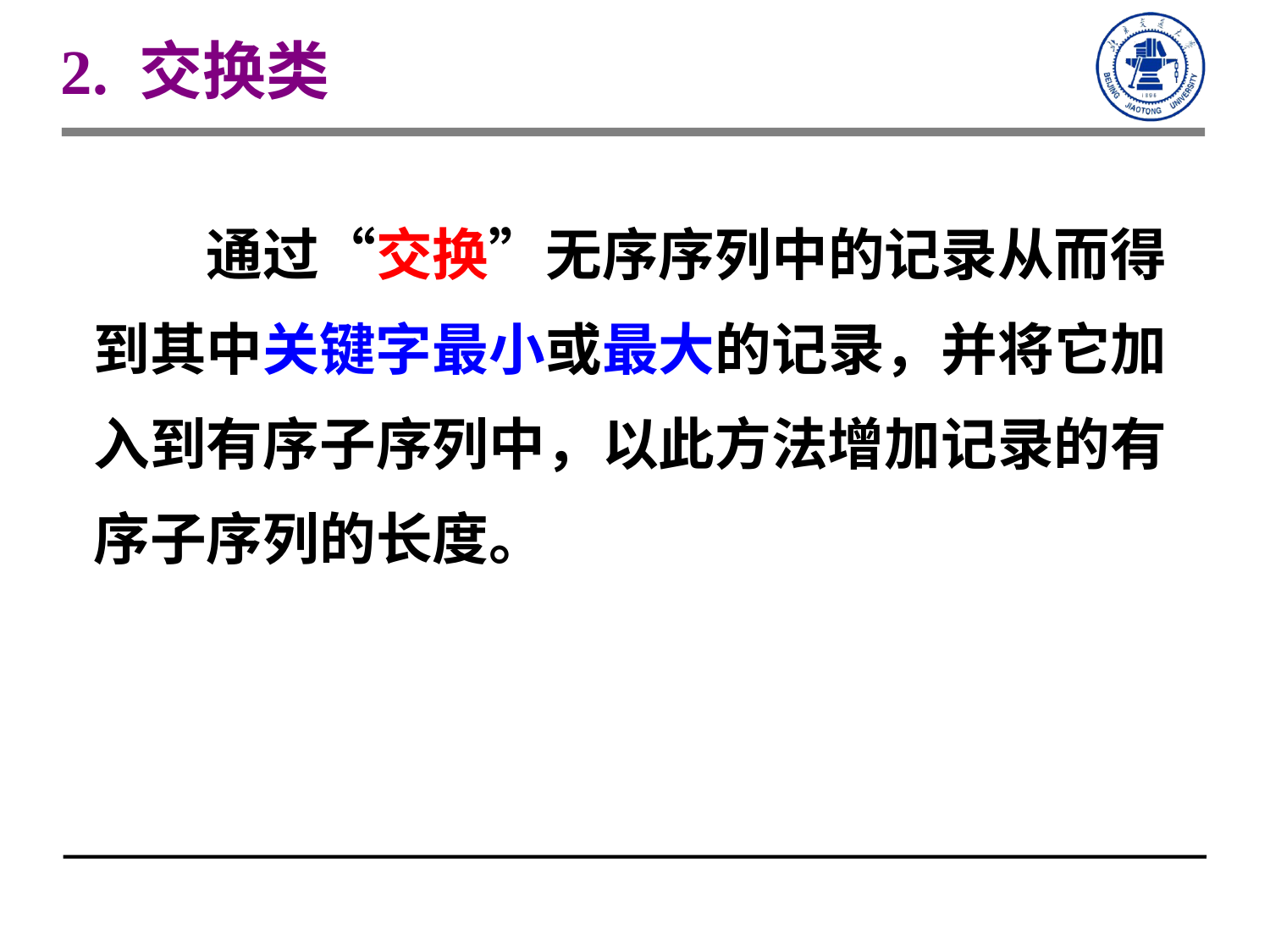

2. 交换类
　　通过“交换”无序序列中的记录从而得到其中关键字最小或最大的记录，并将它加入到有序子序列中，以此方法增加记录的有序子序列的长度。